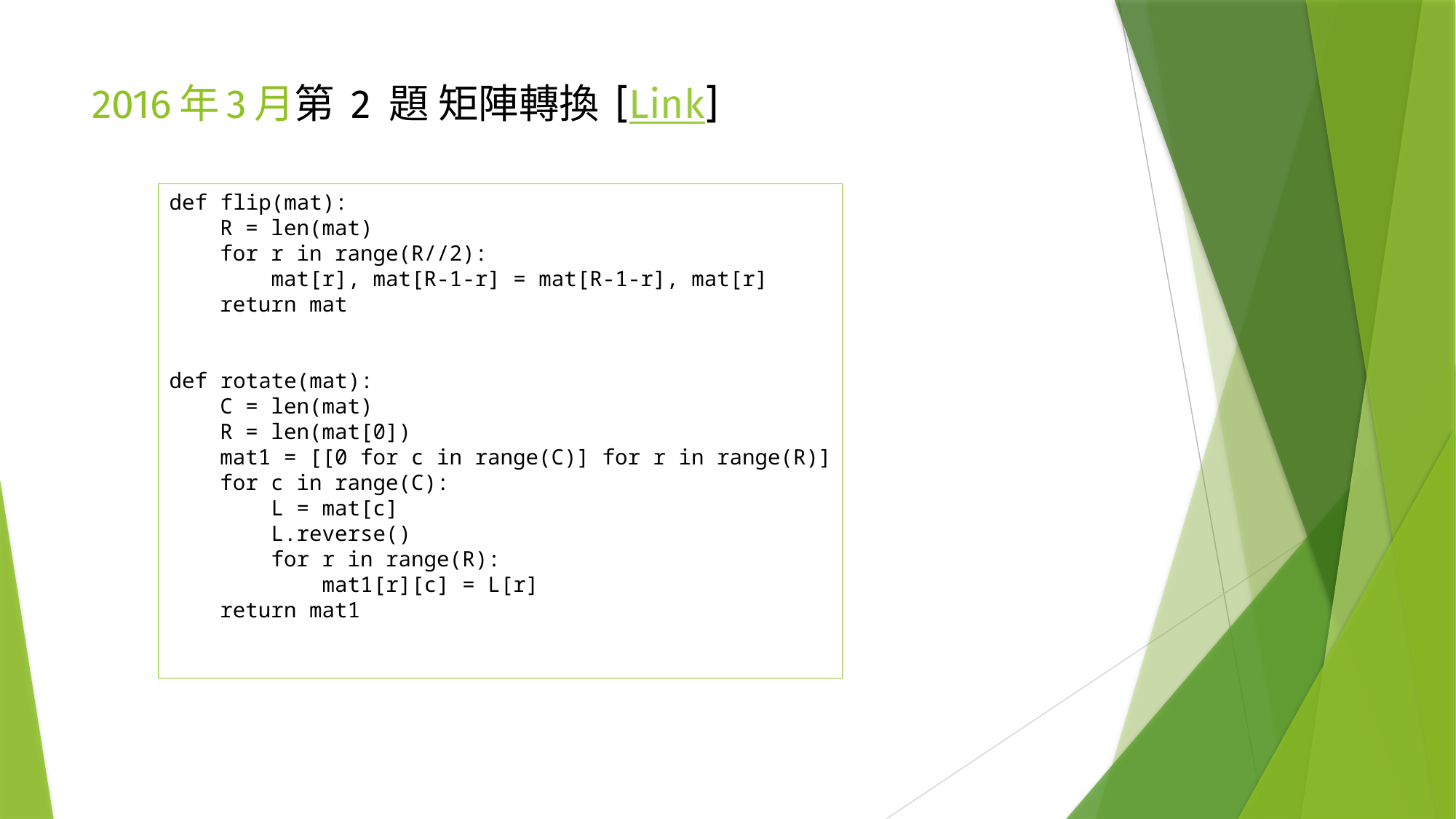

# 2016年3月第 2 題 矩陣轉換 [Link]
﻿def flip(mat):
    R = len(mat)
    for r in range(R//2):
        mat[r], mat[R-1-r] = mat[R-1-r], mat[r]
    return mat

def rotate(mat):
    C = len(mat)
    R = len(mat[0])
    mat1 = [[0 for c in range(C)] for r in range(R)]
    for c in range(C):
        L = mat[c]
        L.reverse()
        for r in range(R):
            mat1[r][c] = L[r]
    return mat1